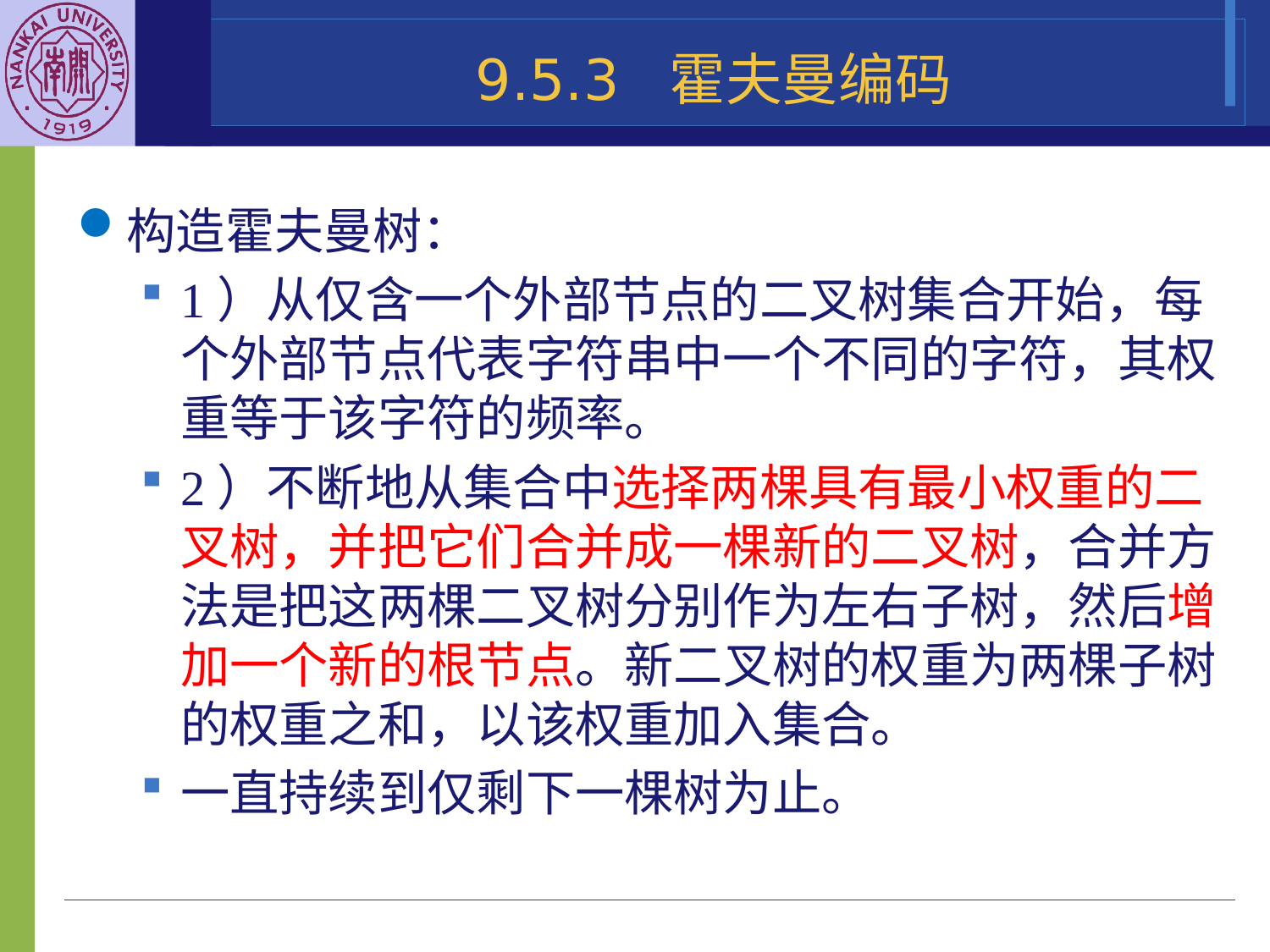

9.5.3  霍夫曼编码
构造霍夫曼树：
1）从仅含一个外部节点的二叉树集合开始，每个外部节点代表字符串中一个不同的字符，其权重等于该字符的频率。
2）不断地从集合中选择两棵具有最小权重的二叉树，并把它们合并成一棵新的二叉树，合并方法是把这两棵二叉树分别作为左右子树，然后增加一个新的根节点。新二叉树的权重为两棵子树的权重之和，以该权重加入集合。
一直持续到仅剩下一棵树为止。
50